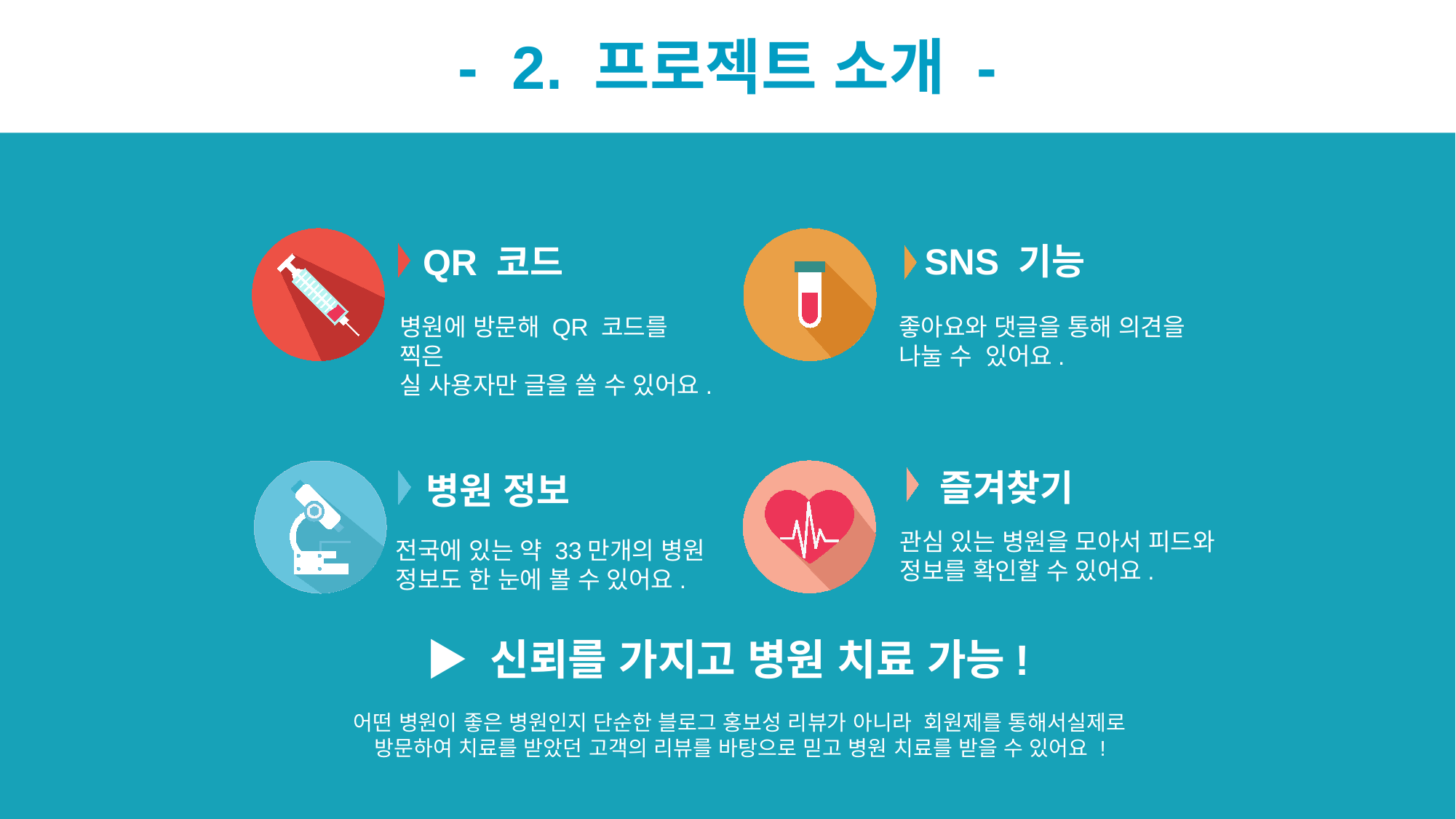

-  2. 프로젝트 소개 -

SNS 기능
QR 코드

병원에 방문해 QR 코드를 찍은
실 사용자만 글을 쓸 수 있어요.
좋아요와 댓글을 통해 의견을
나눌 수  있어요.
즐겨찾기

병원 정보

관심 있는 병원을 모아서 피드와 정보를 확인할 수 있어요.
전국에 있는 약 33만개의 병원 정보도 한 눈에 볼 수 있어요.
▶ 신뢰를 가지고 병원 치료 가능!
어떤 병원이 좋은 병원인지 단순한 블로그 홍보성 리뷰가 아니라  회원제를 통해서실제로 방문하여 치료를 받았던 고객의 리뷰를 바탕으로 믿고 병원 치료를 받을 수 있어요 !